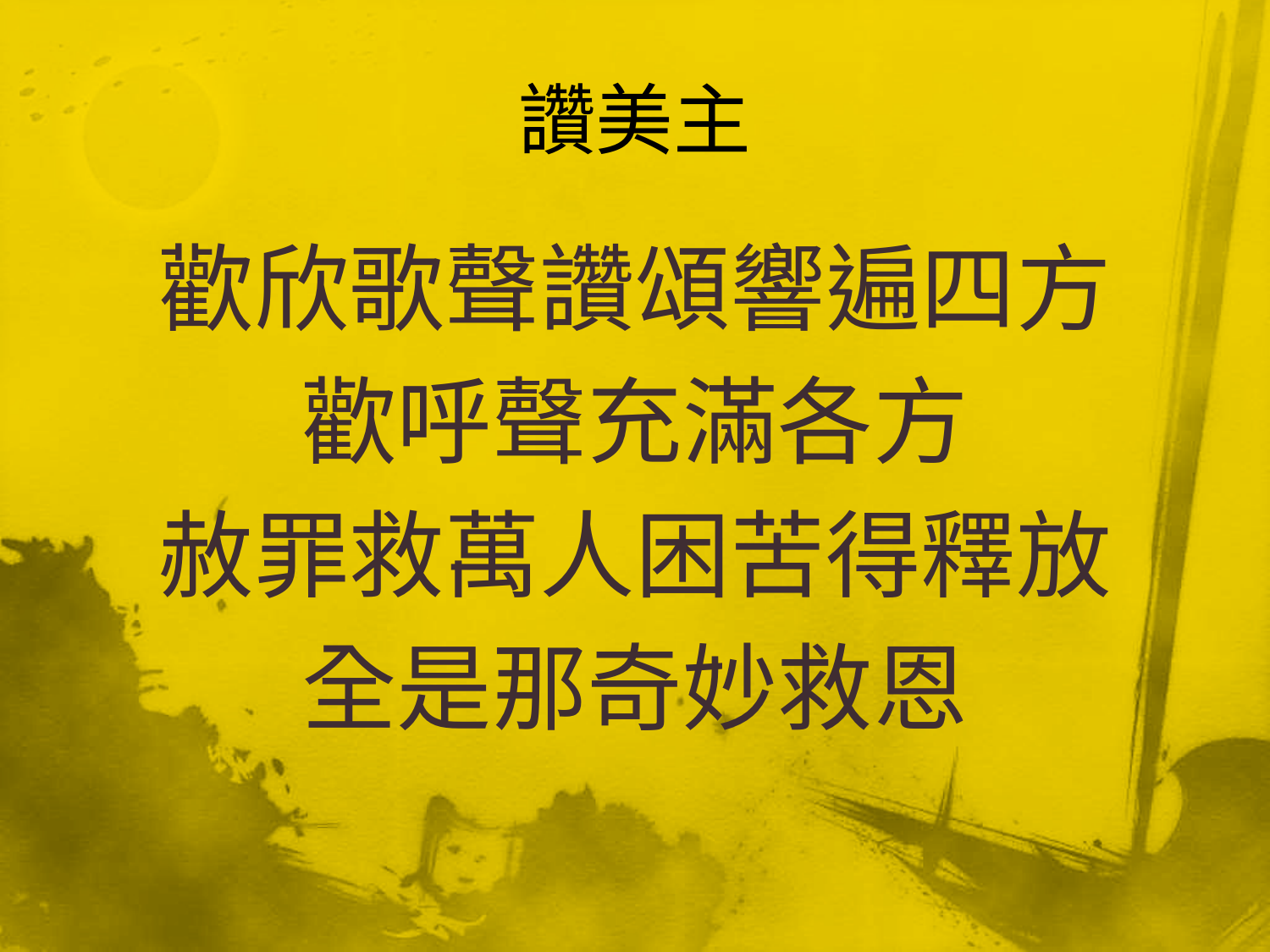

# 讚美主
歡欣歌聲讚頌響遍四方
歡呼聲充滿各方
赦罪救萬人困苦得釋放
全是那奇妙救恩